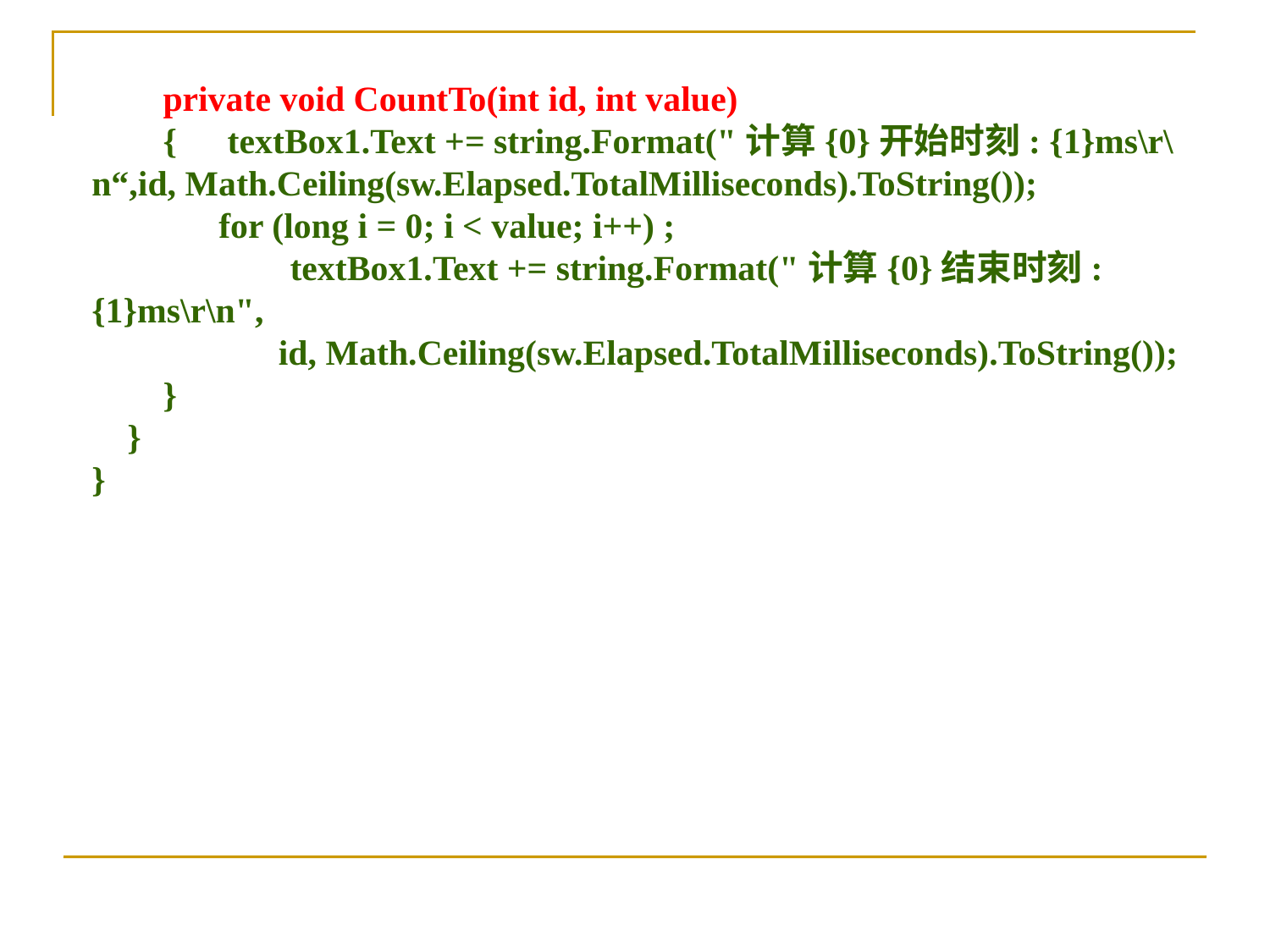

private void CountTo(int id, int value)
        {	 textBox1.Text += string.Format("计算{0}开始时刻: {1}ms\r\n“,id, Math.Ceiling(sw.Elapsed.TotalMilliseconds).ToString());
            	for (long i = 0; i < value; i++) ;
            	        textBox1.Text += string.Format("计算{0}结束时刻: {1}ms\r\n",
                     id, Math.Ceiling(sw.Elapsed.TotalMilliseconds).ToString());
        }
    }
}